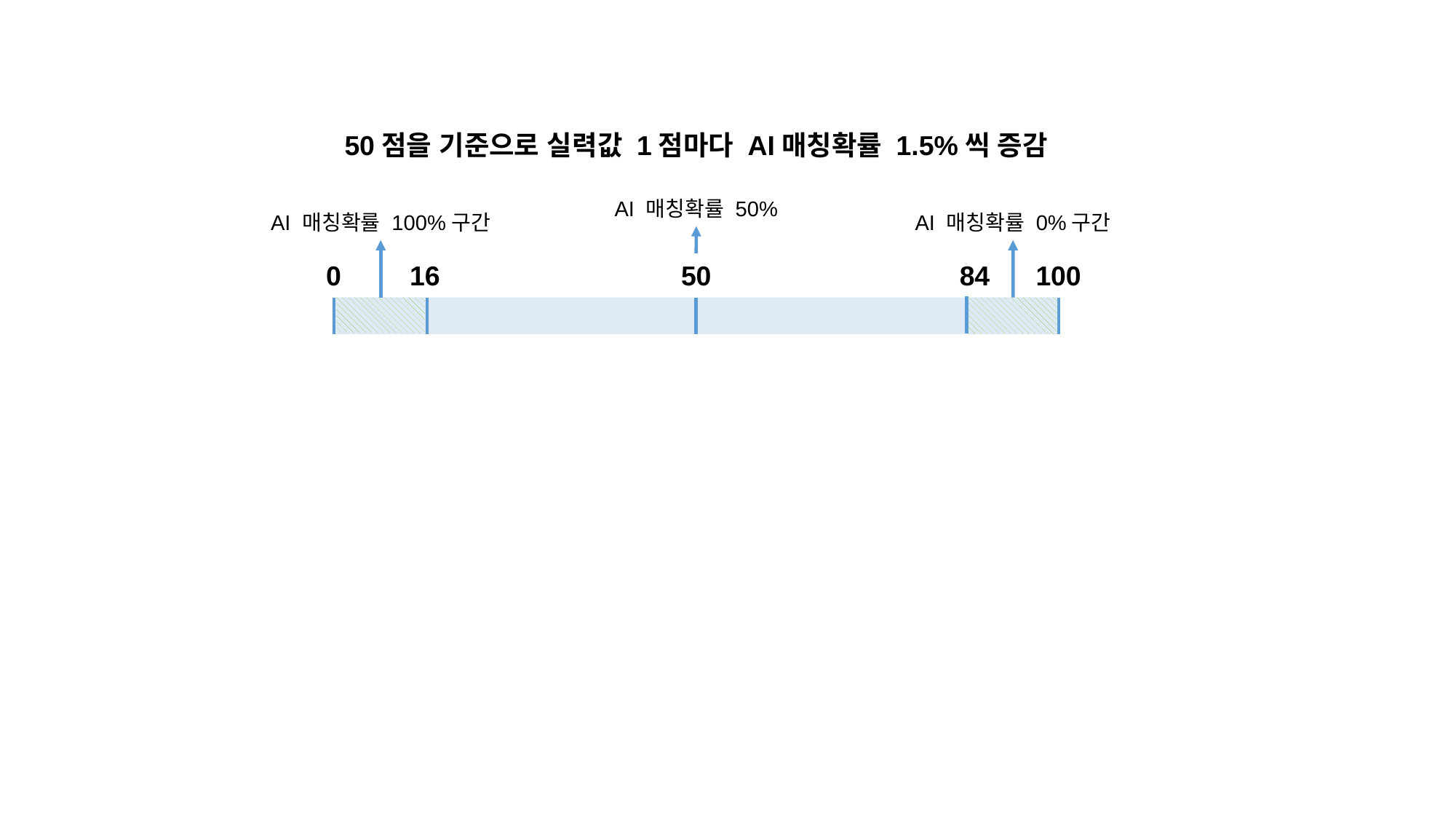

50점을 기준으로 실력값 1점마다 AI매칭확률 1.5%씩 증감
AI 매칭확률 50%
AI 매칭확률 0%구간
AI 매칭확률 100%구간
0
16
50
84
100